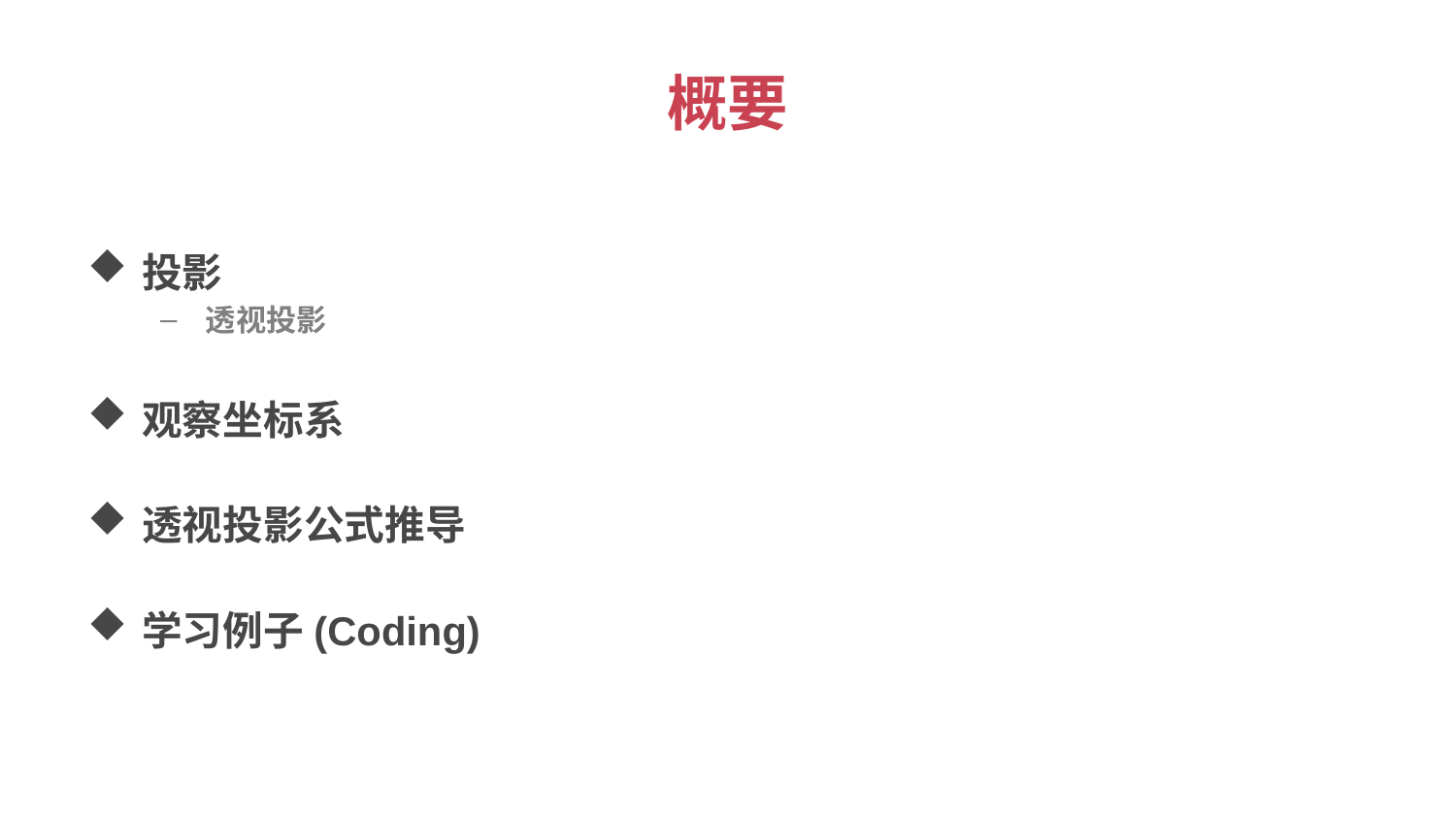

# 概要
投影
透视投影
观察坐标系
透视投影公式推导
学习例子(Coding)